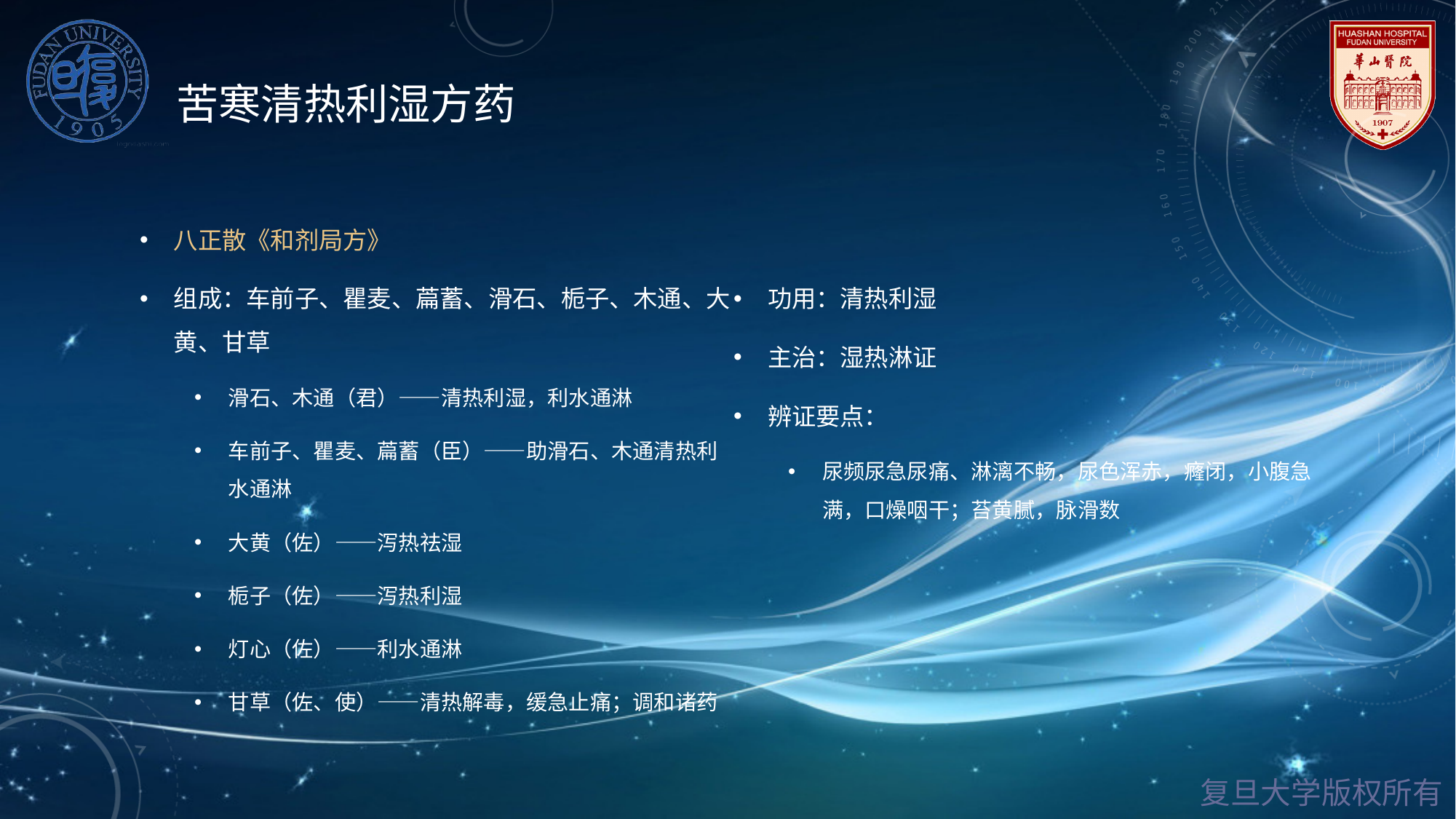

# 苦寒清热利湿方药
八正散《和剂局方》
组成：车前子、瞿麦、萹蓄、滑石、栀子、木通、大黄、甘草
滑石、木通（君）——清热利湿，利水通淋
车前子、瞿麦、萹蓄（臣）——助滑石、木通清热利水通淋
大黄（佐）——泻热祛湿
栀子（佐）——泻热利湿
灯心（佐）——利水通淋
甘草（佐、使）——清热解毒，缓急止痛；调和诸药

功用：清热利湿
主治：湿热淋证
辨证要点：
尿频尿急尿痛、淋漓不畅，尿色浑赤，癃闭，小腹急满，口燥咽干；苔黄腻，脉滑数